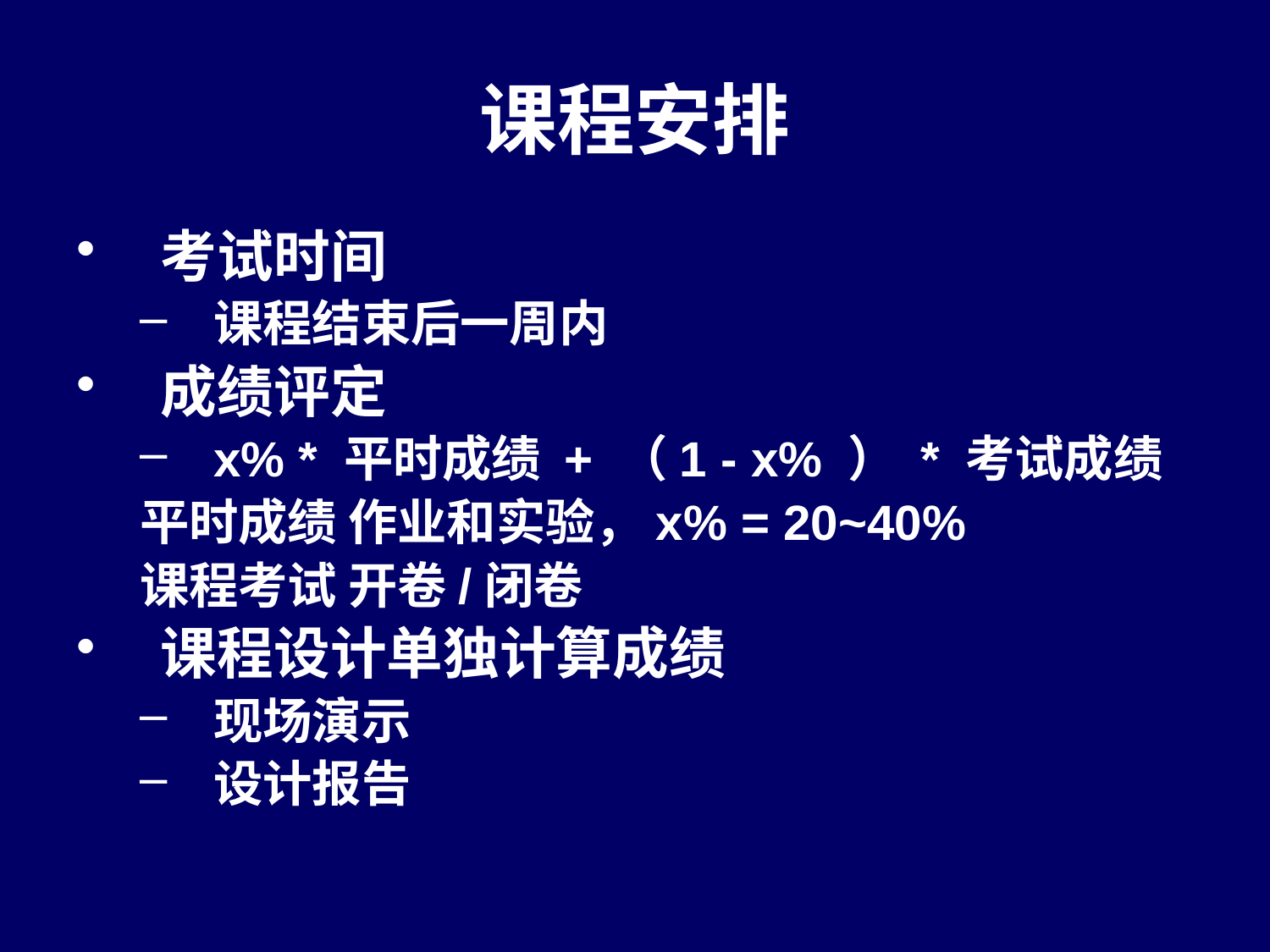

# 课程安排
考试时间
课程结束后一周内
成绩评定
x% * 平时成绩 + （1 - x% ） * 考试成绩
平时成绩 作业和实验，x% = 20~40%
课程考试 开卷/闭卷
课程设计单独计算成绩
现场演示
设计报告